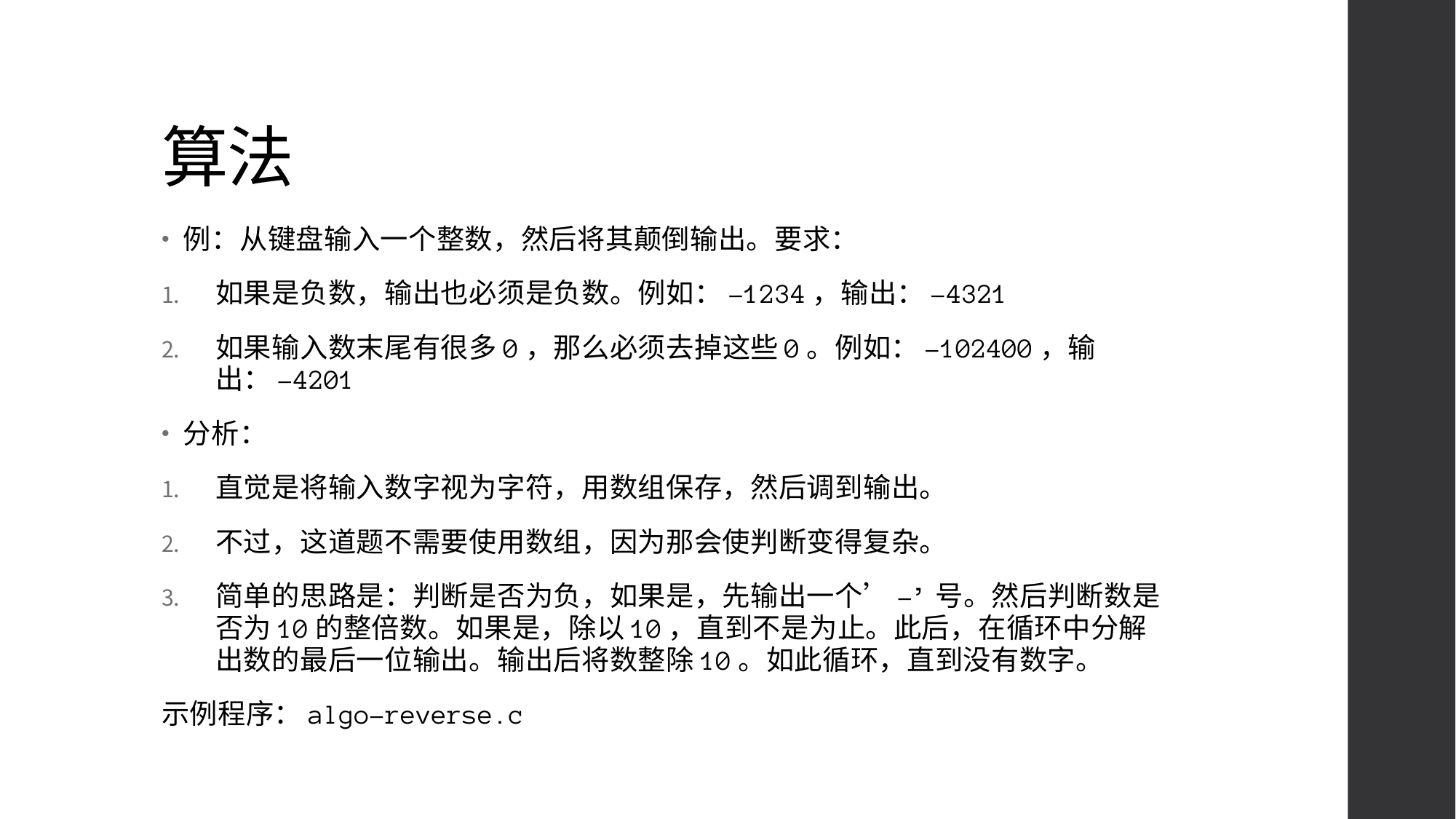

# 算法
例：从键盘输入一个整数，然后将其颠倒输出。要求：
如果是负数，输出也必须是负数。例如：-1234，输出：-4321
如果输入数末尾有很多0，那么必须去掉这些0。例如：-102400，输出：-4201
分析：
直觉是将输入数字视为字符，用数组保存，然后调到输出。
不过，这道题不需要使用数组，因为那会使判断变得复杂。
简单的思路是：判断是否为负，如果是，先输出一个’-’号。然后判断数是否为10的整倍数。如果是，除以10，直到不是为止。此后，在循环中分解出数的最后一位输出。输出后将数整除10。如此循环，直到没有数字。
示例程序：algo-reverse.c